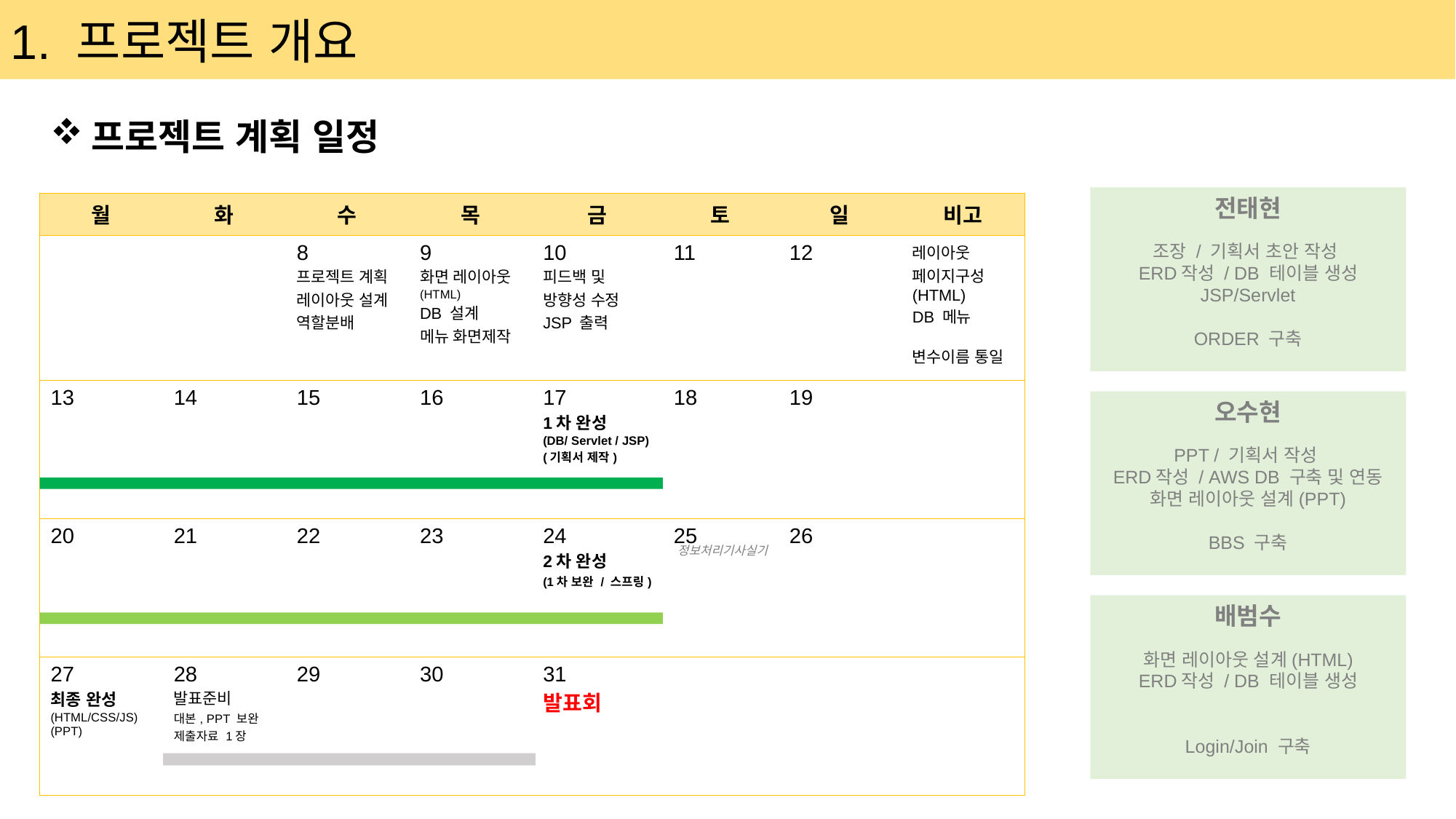

1. 프로젝트 개요
프로젝트 계획 일정
전태현

조장 / 기획서 초안 작성
ERD작성 / DB 테이블 생성
JSP/Servlet

ORDER 구축
오수현

PPT / 기획서 작성
ERD작성 / AWS DB 구축 및 연동
화면 레이아웃 설계(PPT)

BBS 구축
배범수

화면 레이아웃 설계(HTML)
ERD작성 / DB 테이블 생성

Login/Join 구축
| 월 | 화 | 수 | 목 | 금 | 토 | 일 | 비고 |
| --- | --- | --- | --- | --- | --- | --- | --- |
|  |  | 8 프로젝트 계획 레이아웃 설계 역할분배 | 9 화면 레이아웃 (HTML) DB 설계 메뉴 화면제작 | 10 피드백 및 방향성 수정 JSP 출력 | 11 | 12 | 레이아웃 페이지구성(HTML) DB 메뉴 변수이름 통일 |
| 13 | 14 | 15 | 16 | 17 1차 완성 (DB/ Servlet / JSP) (기획서 제작) | 18 | 19 |  |
| 20 | 21 | 22 | 23 | 24 2차 완성 (1차 보완 / 스프링) | 25 | 26 |  |
| 27 최종 완성 (HTML/CSS/JS) (PPT) | 28 발표준비 대본, PPT 보완 제출자료 1장 | 29 | 30 | 31 발표회 |  |  |  |

정보처리기사실기